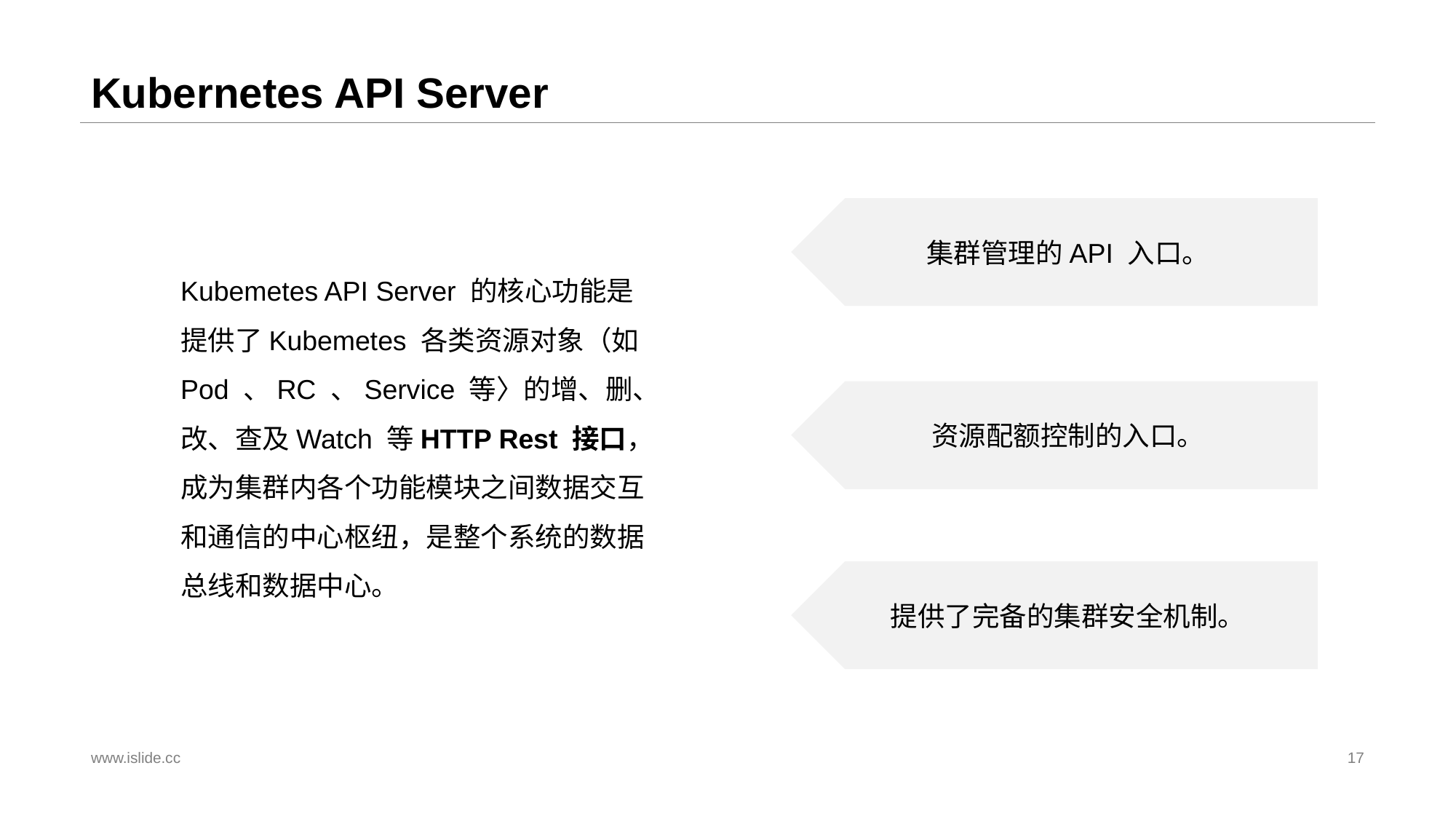

# Kubernetes API Server
集群管理的API 入口。
Kubemetes API Server 的核心功能是提供了Kubemetes 各类资源对象（如Pod 、RC 、Service 等〉的增、删、改、查及Watch 等HTTP Rest 接口，成为集群内各个功能模块之间数据交互和通信的中心枢纽，是整个系统的数据总线和数据中心。
资源配额控制的入口。
提供了完备的集群安全机制。
www.islide.cc
17